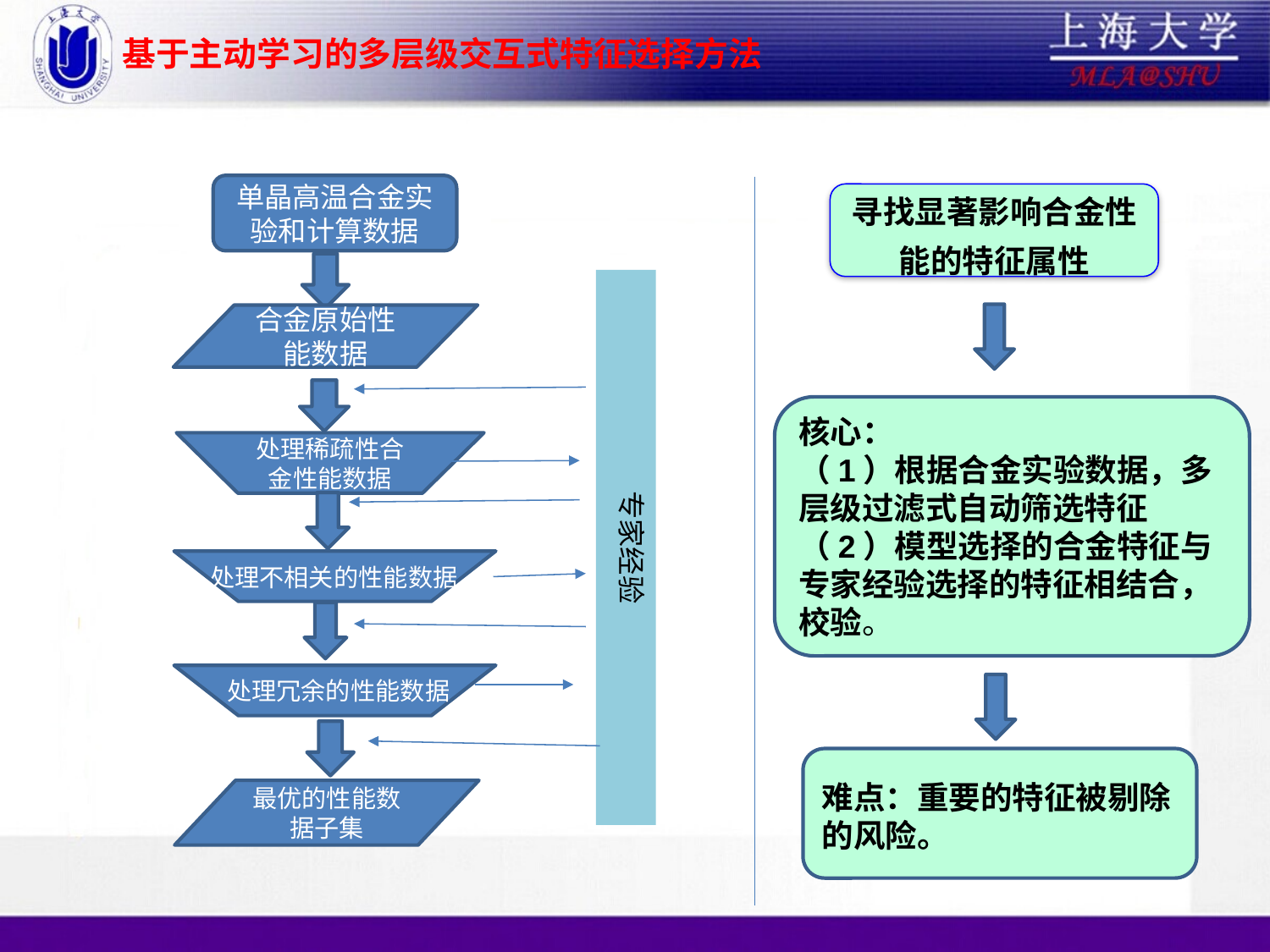

# 基于主动学习的多层级交互式特征选择方法
单晶高温合金实验和计算数据

合金原始性能数据

处理稀疏性合金性能数据

处理不相关的性能数据

处理冗余的性能数据

最优的性能数据子集
专家经验
寻找显著影响合金性能的特征属性

难点：重要的特征被剔除的风险。

核心：
（1）根据合金实验数据，多层级过滤式自动筛选特征（2）模型选择的合金特征与专家经验选择的特征相结合，校验。